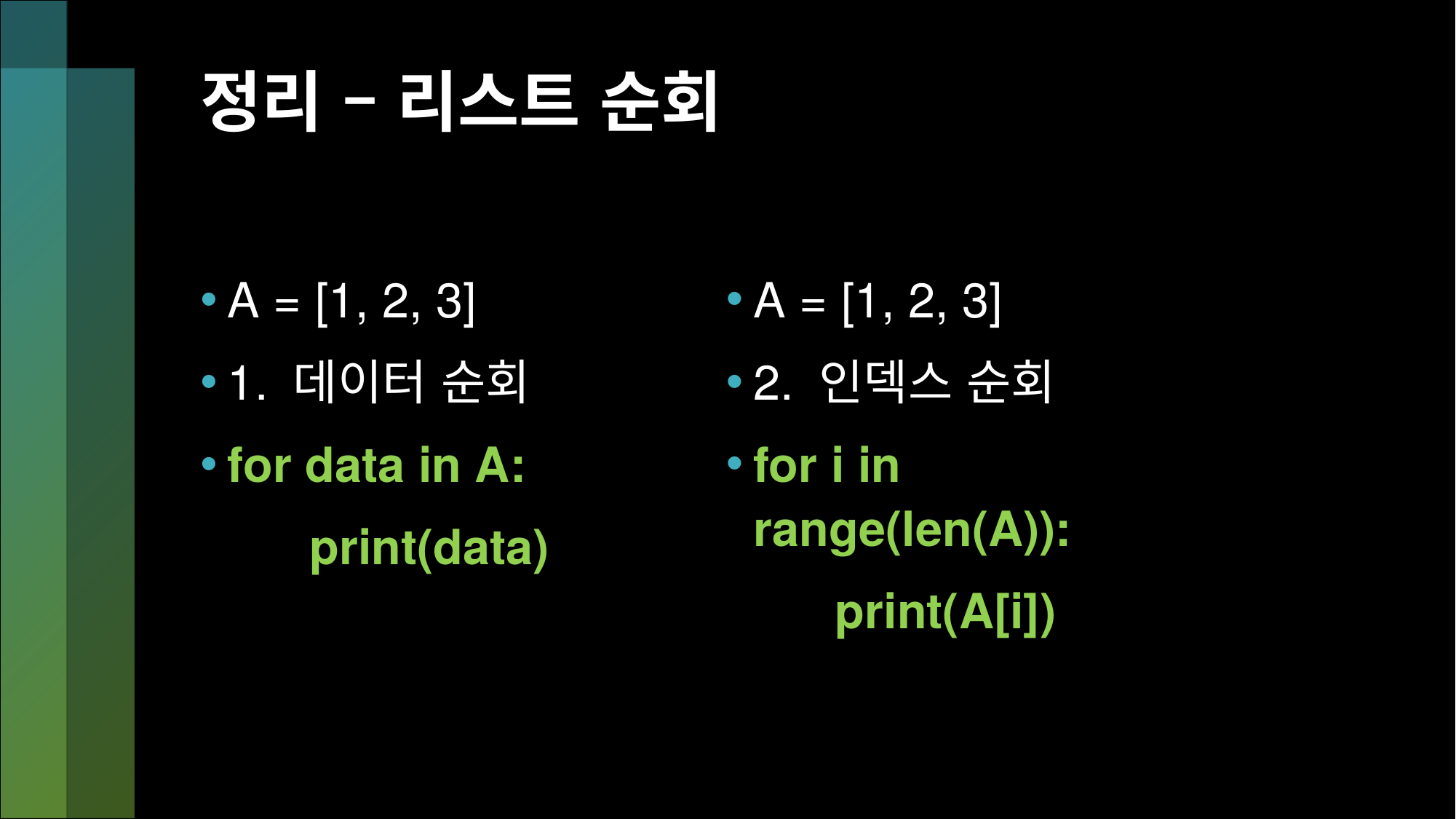

# 정리 – 리스트 순회
A = [1, 2, 3]
1. 데이터 순회
for data in A:
	print(data)
A = [1, 2, 3]
2. 인덱스 순회
for i in range(len(A)):
	print(A[i])